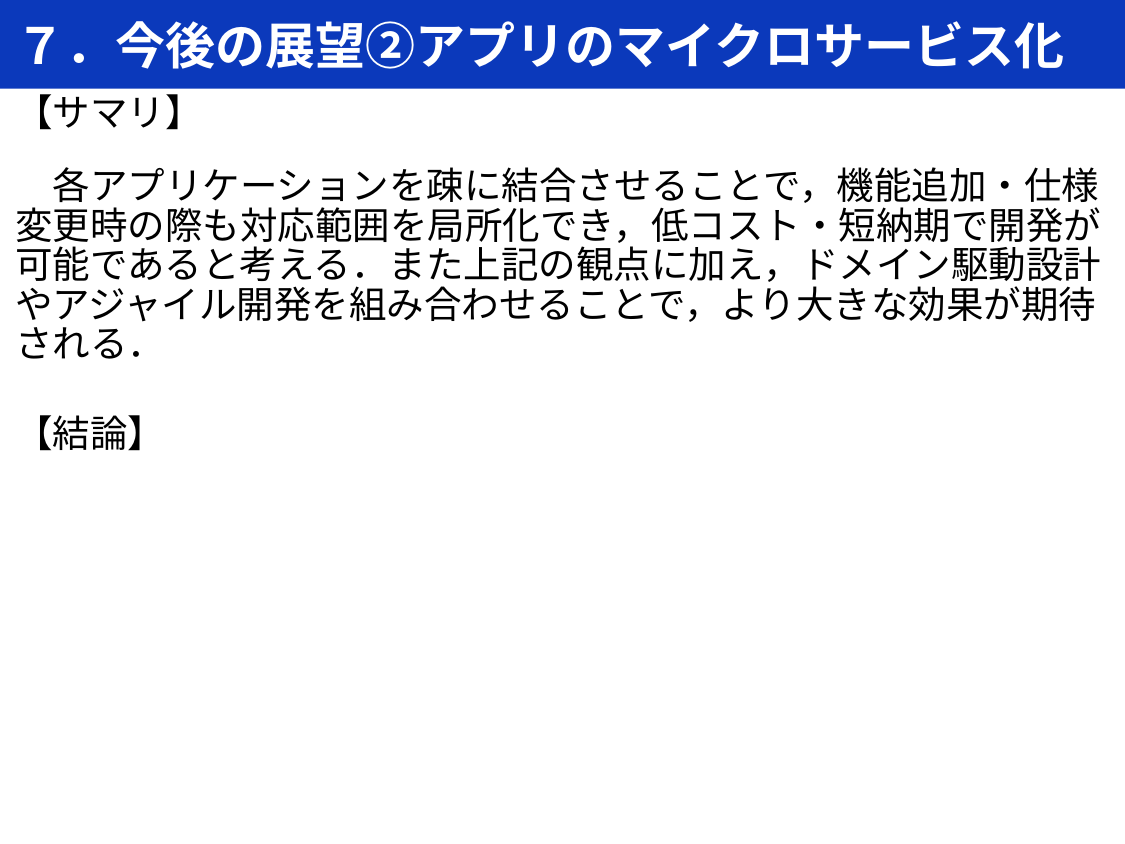

# ７．今後の展望②アプリのマイクロサービス化
【サマリ】
　各アプリケーションを疎に結合させることで，機能追加・仕様変更時の際も対応範囲を局所化でき，低コスト・短納期で開発が可能であると考える．また上記の観点に加え，ドメイン駆動設計やアジャイル開発を組み合わせることで，より大きな効果が期待される．
【結論】